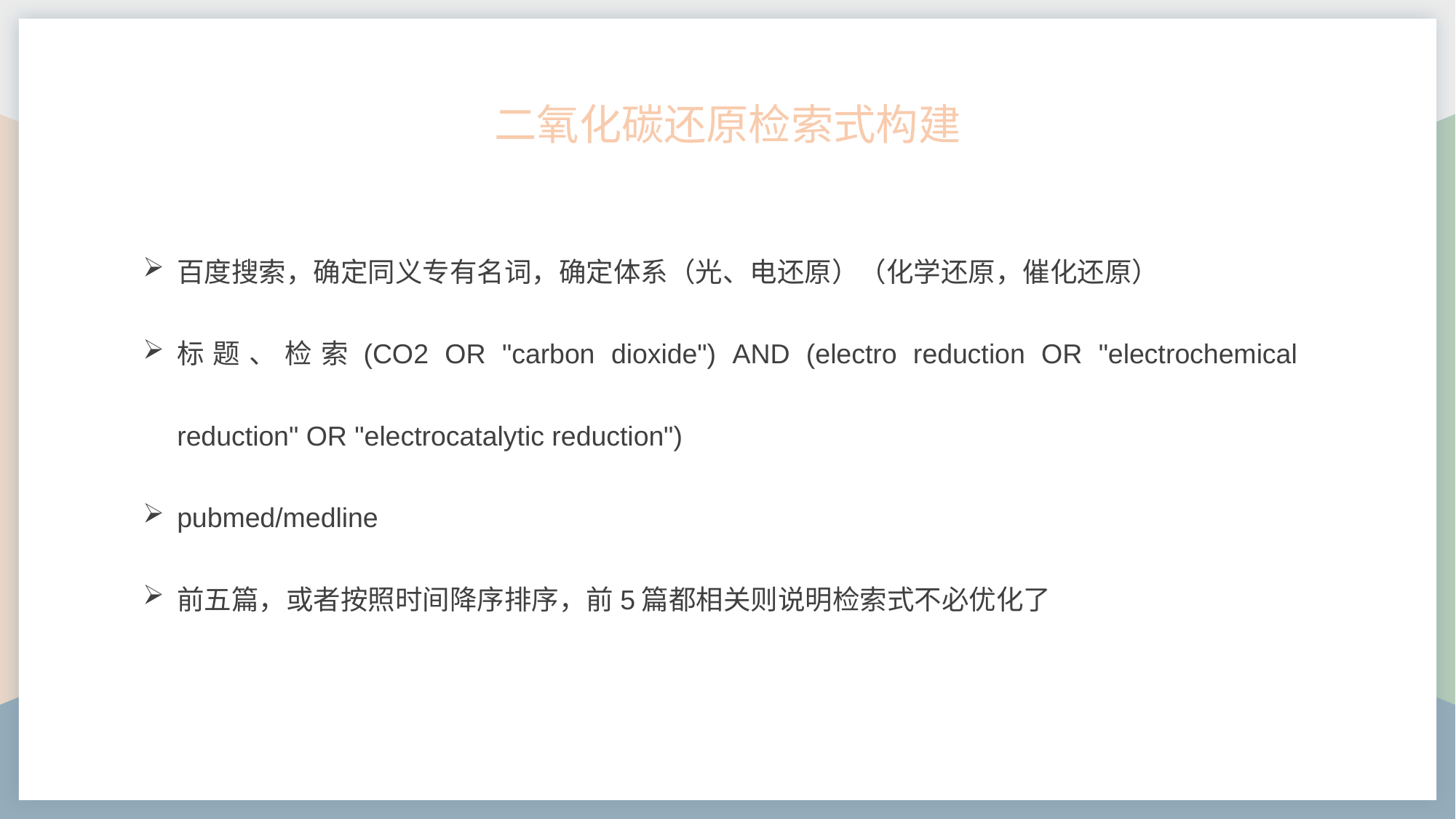

二氧化碳还原检索式构建

百度搜索，确定同义专有名词，确定体系（光、电还原）（化学还原，催化还原）
标题、检索(CO2 OR "carbon dioxide") AND (electro reduction OR "electrochemical reduction" OR "electrocatalytic reduction")
pubmed/medline
前五篇，或者按照时间降序排序，前5篇都相关则说明检索式不必优化了